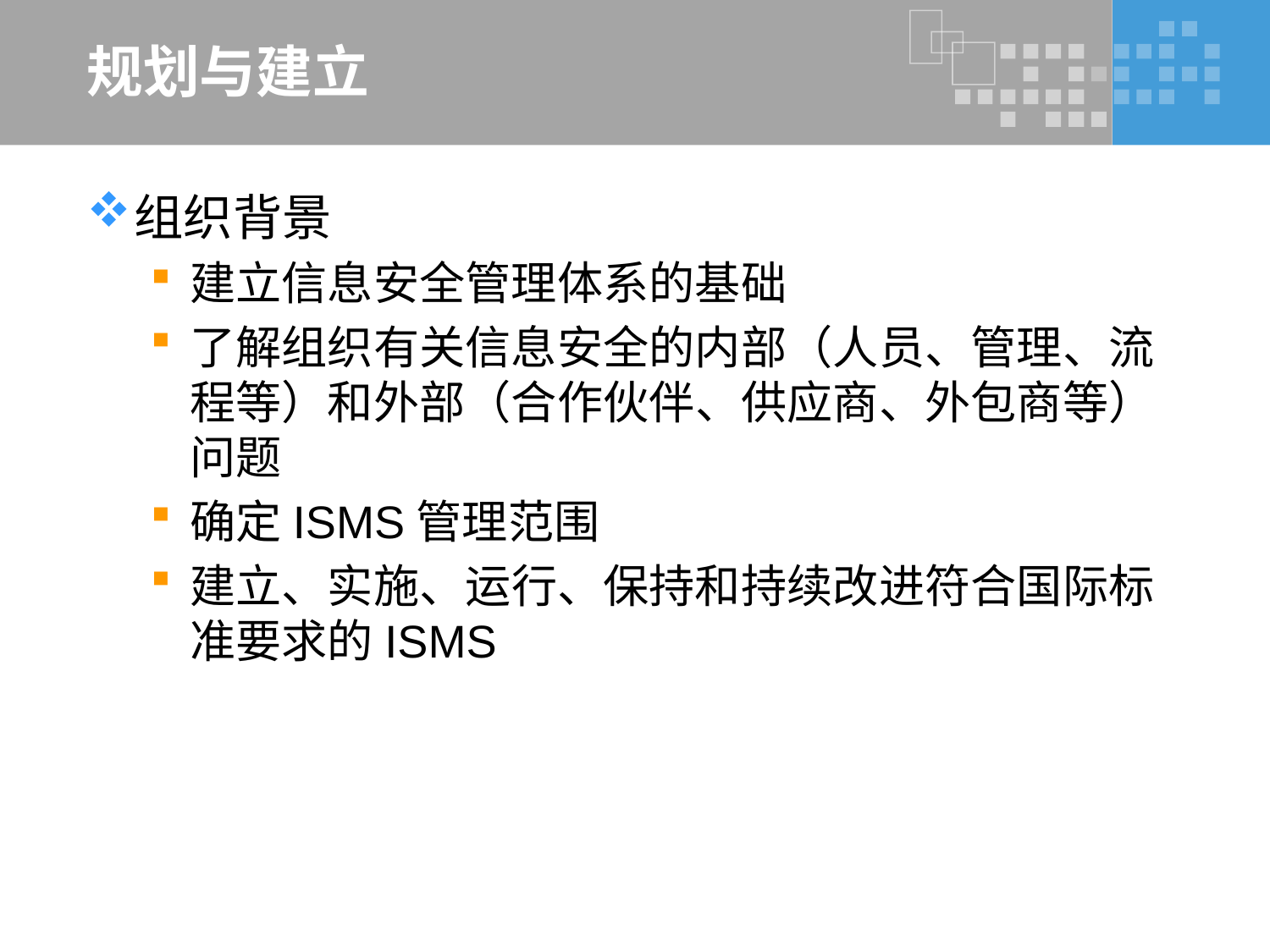

# 规划与建立
组织背景
建立信息安全管理体系的基础
了解组织有关信息安全的内部（人员、管理、流程等）和外部（合作伙伴、供应商、外包商等）问题
确定ISMS管理范围
建立、实施、运行、保持和持续改进符合国际标准要求的ISMS

23